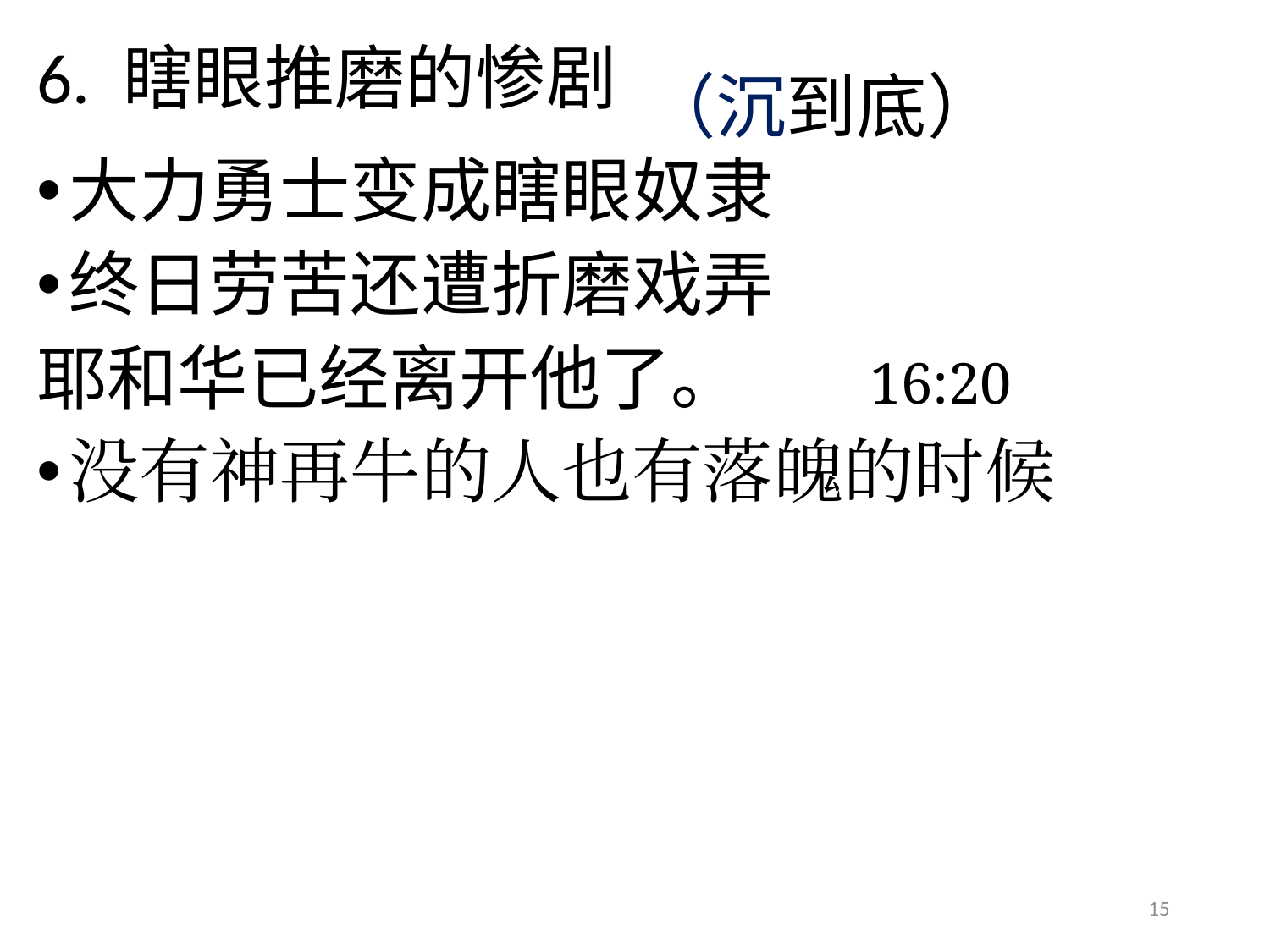

# 6. 瞎眼推磨的惨剧
（沉到底）
大力勇士变成瞎眼奴隶
终日劳苦还遭折磨戏弄
耶和华已经离开他了。       16:20
没有神再牛的人也有落魄的时候

15